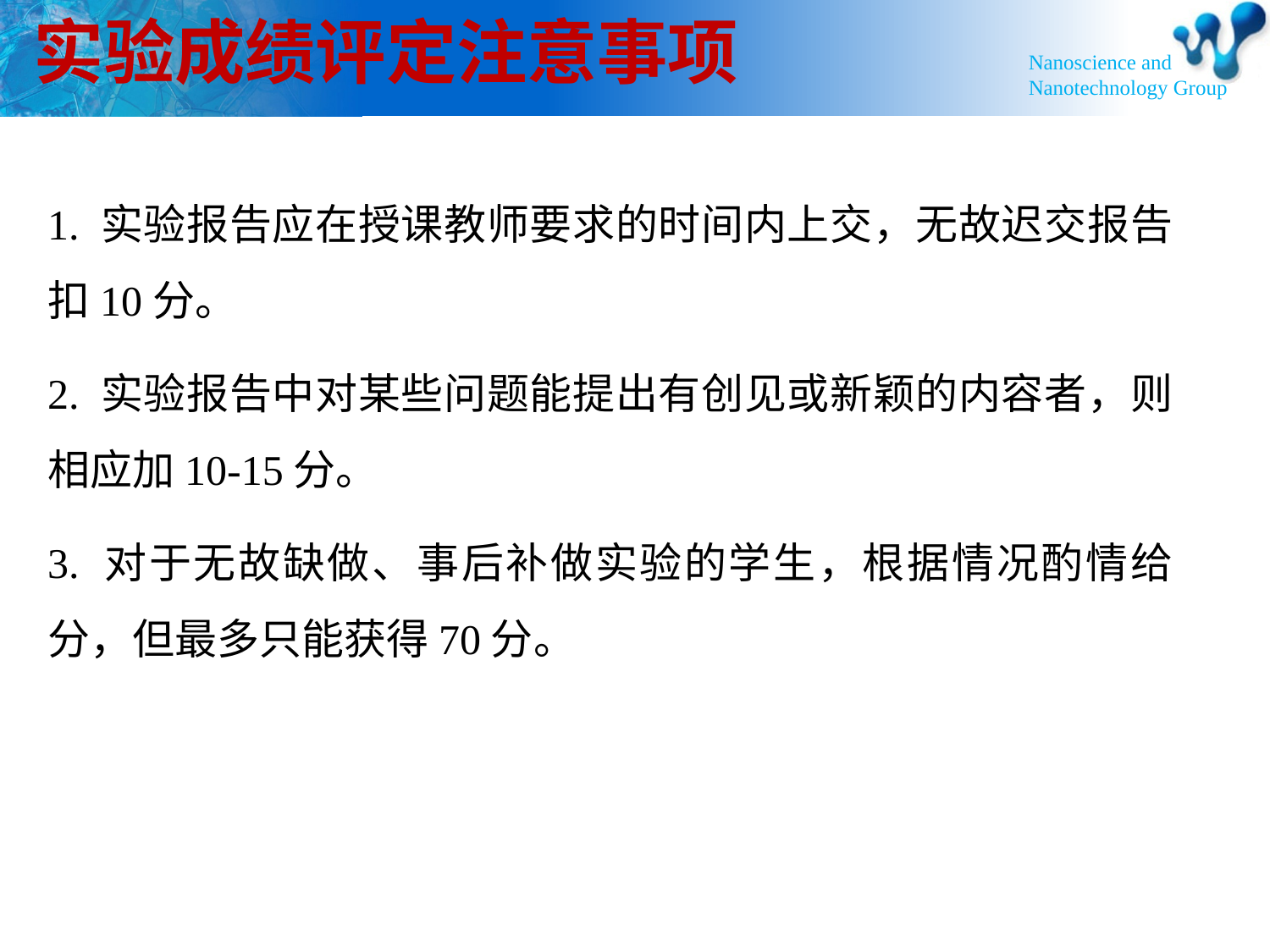

# 实验成绩评定注意事项
1. 实验报告应在授课教师要求的时间内上交，无故迟交报告扣10分。
2. 实验报告中对某些问题能提出有创见或新颖的内容者，则相应加10-15分。
3. 对于无故缺做、事后补做实验的学生，根据情况酌情给分，但最多只能获得70分。
19